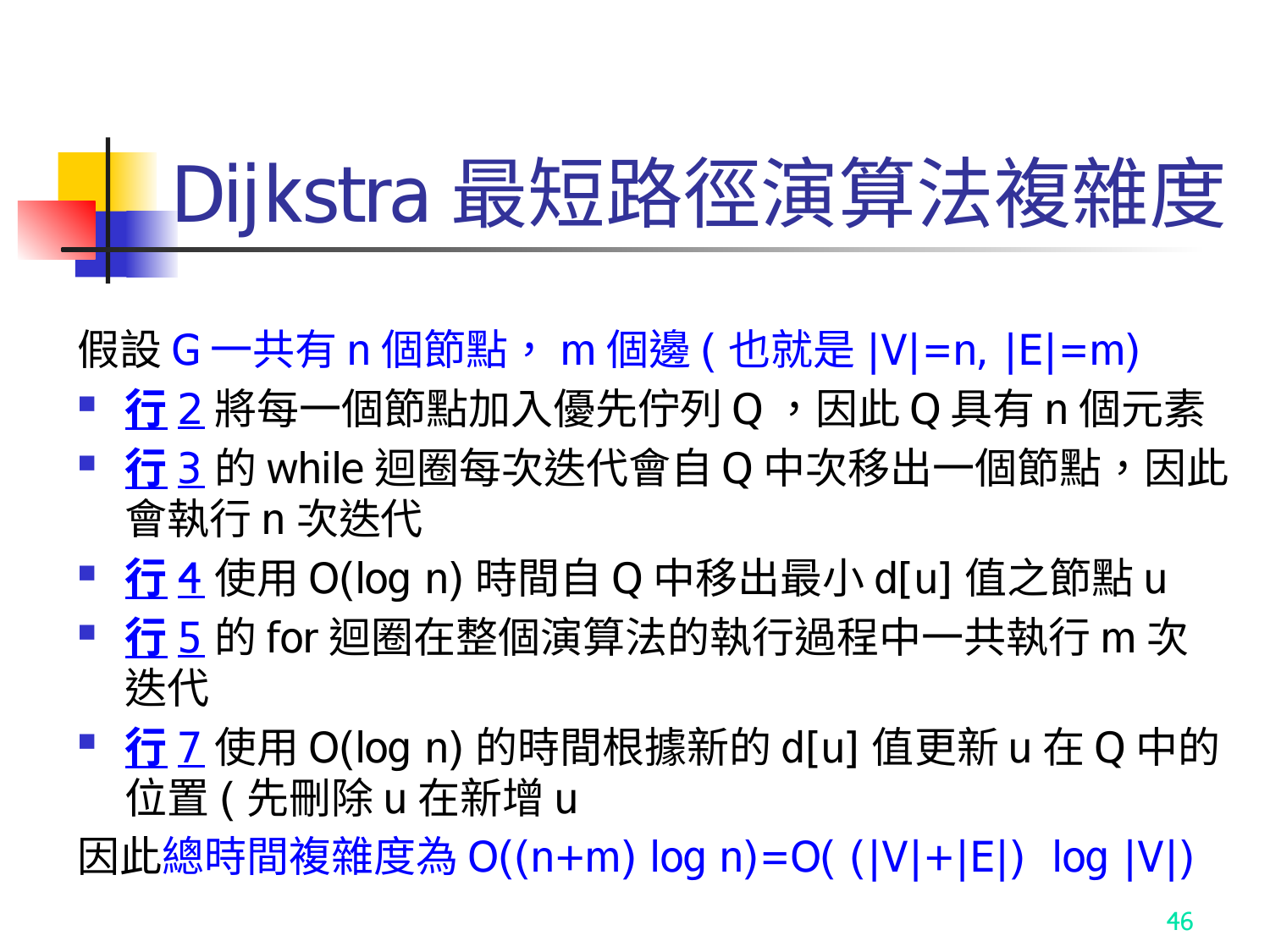

# Dijkstra最短路徑演算法複雜度
假設G一共有n個節點，m個邊(也就是|V|=n, |E|=m)
行2將每一個節點加入優先佇列Q，因此Q具有n個元素
行3的while迴圈每次迭代會自Q中次移出一個節點，因此會執行n次迭代
行4使用O(log n)時間自Q中移出最小d[u]值之節點u
行5的for迴圈在整個演算法的執行過程中一共執行m次迭代
行7使用O(log n)的時間根據新的d[u]值更新u在Q中的位置(先刪除u在新增u
因此總時間複雜度為O((n+m) log n)=O( (|V|+|E|)  log |V|)

46